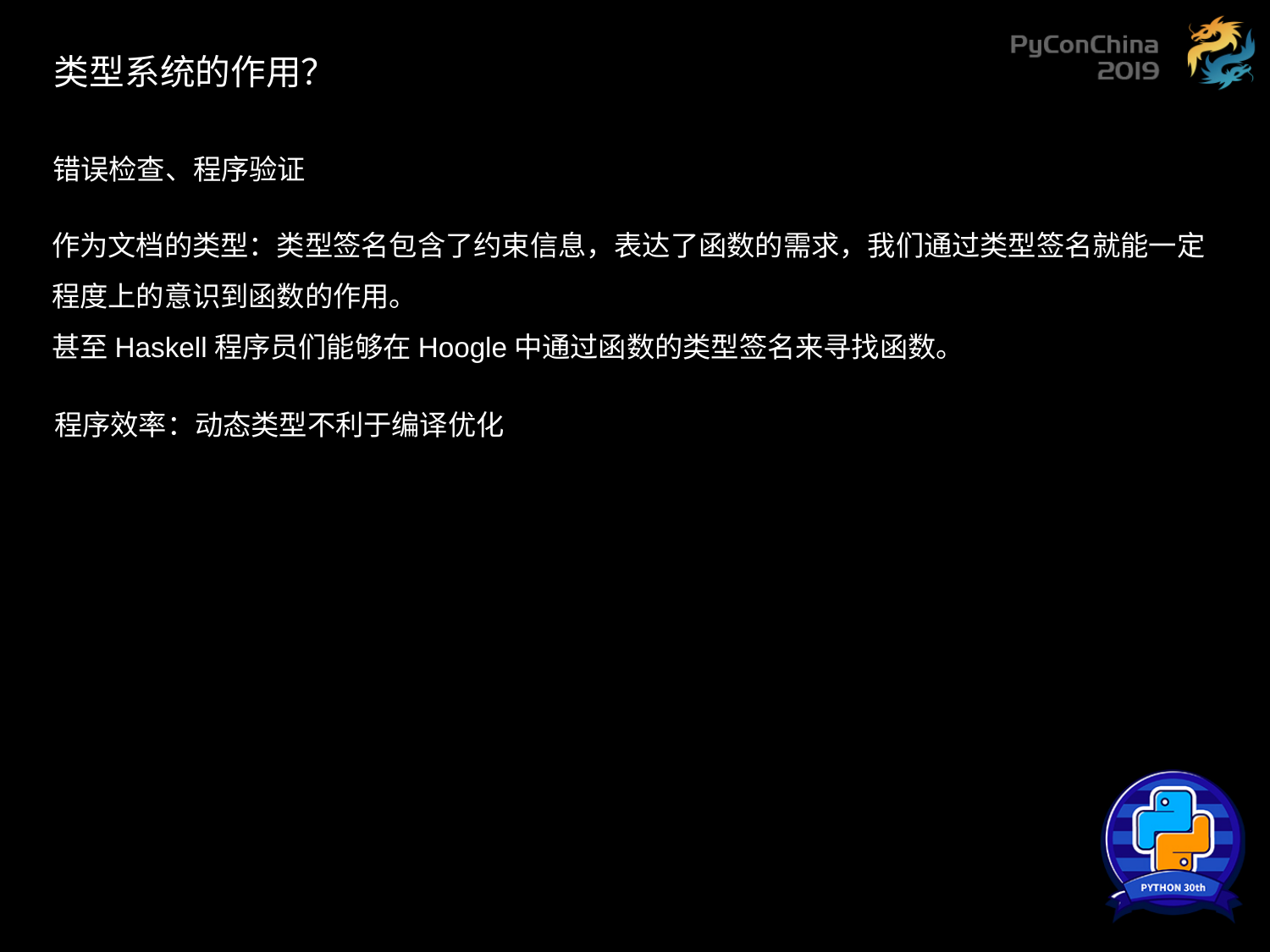

类型系统的作用？
错误检查、程序验证
作为文档的类型：类型签名包含了约束信息，表达了函数的需求，我们通过类型签名就能一定程度上的意识到函数的作用。
甚至Haskell程序员们能够在Hoogle中通过函数的类型签名来寻找函数。
程序效率：动态类型不利于编译优化